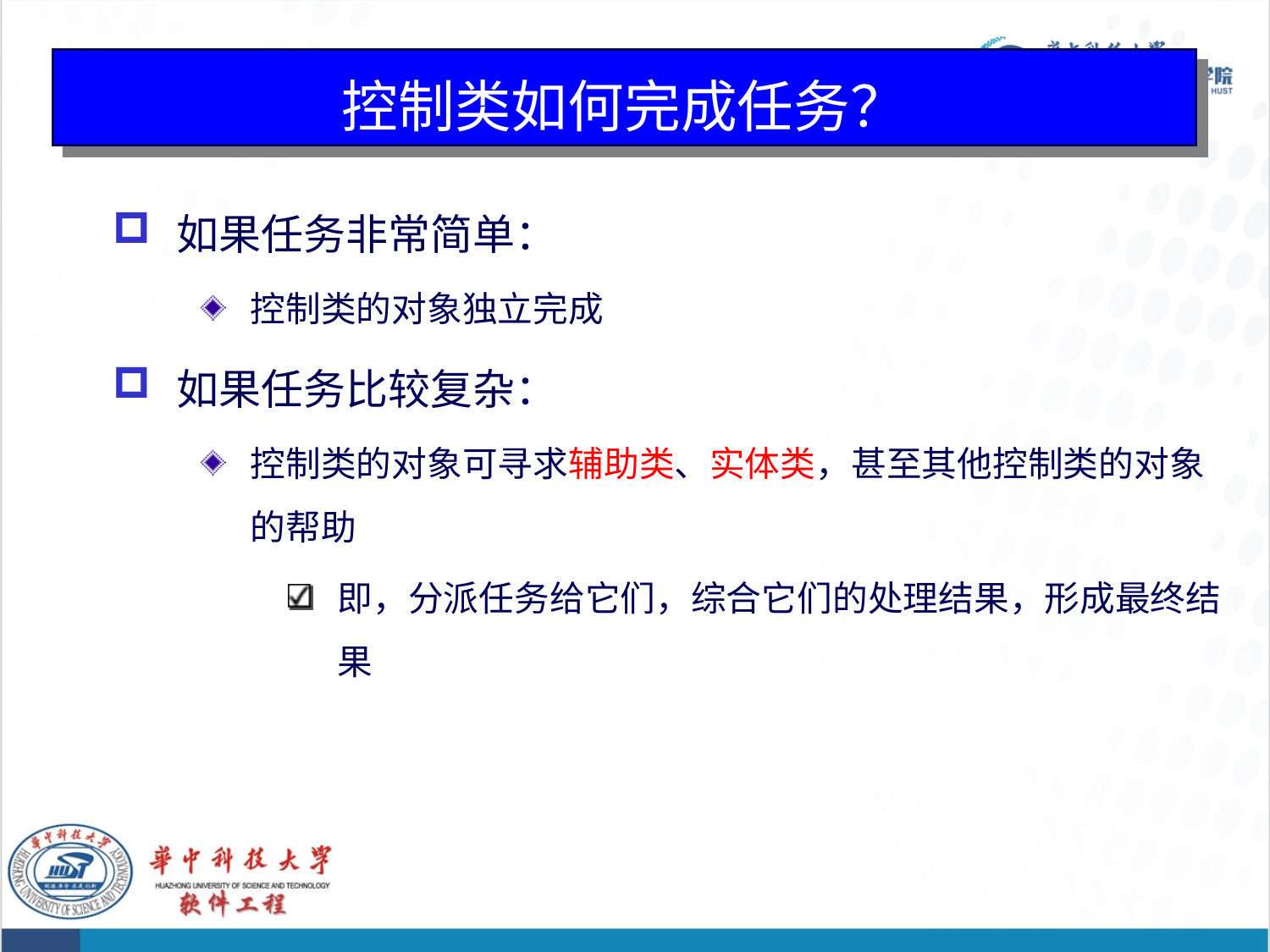

80
# 控制类如何完成任务？
如果任务非常简单：
控制类的对象独立完成
如果任务比较复杂：
控制类的对象可寻求辅助类、实体类，甚至其他控制类的对象的帮助
即，分派任务给它们，综合它们的处理结果，形成最终结果